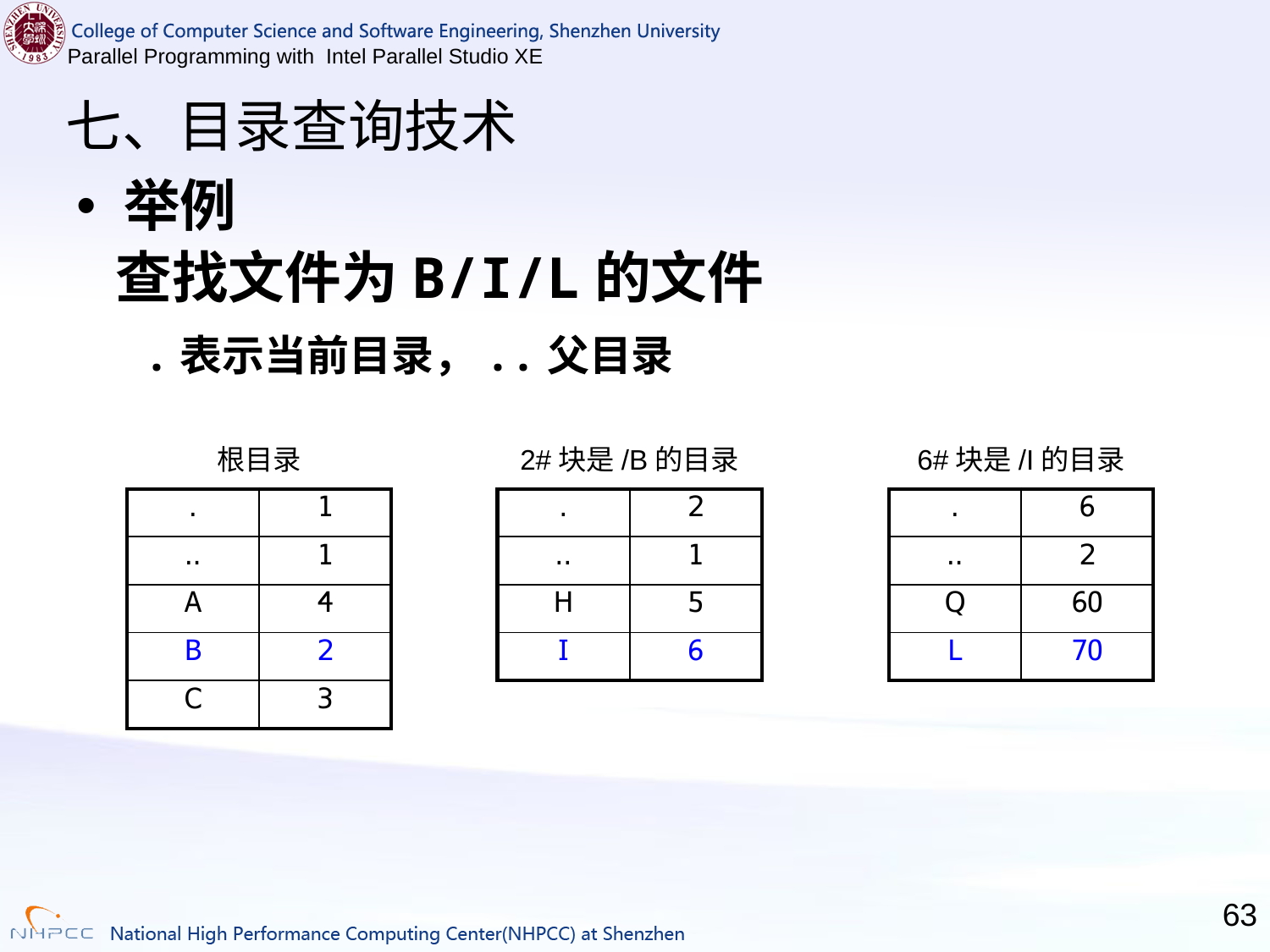

# 七、目录查询技术
举例
  查找文件为B/I/L的文件
  .表示当前目录，..父目录
根目录
2#块是/B的目录
6#块是/I的目录
| . | 1 |
| --- | --- |
| .. | 1 |
| A | 4 |
| B | 2 |
| C | 3 |
| . | 2 |
| --- | --- |
| .. | 1 |
| H | 5 |
| I | 6 |
| . | 6 |
| --- | --- |
| .. | 2 |
| Q | 60 |
| L | 70 |
63